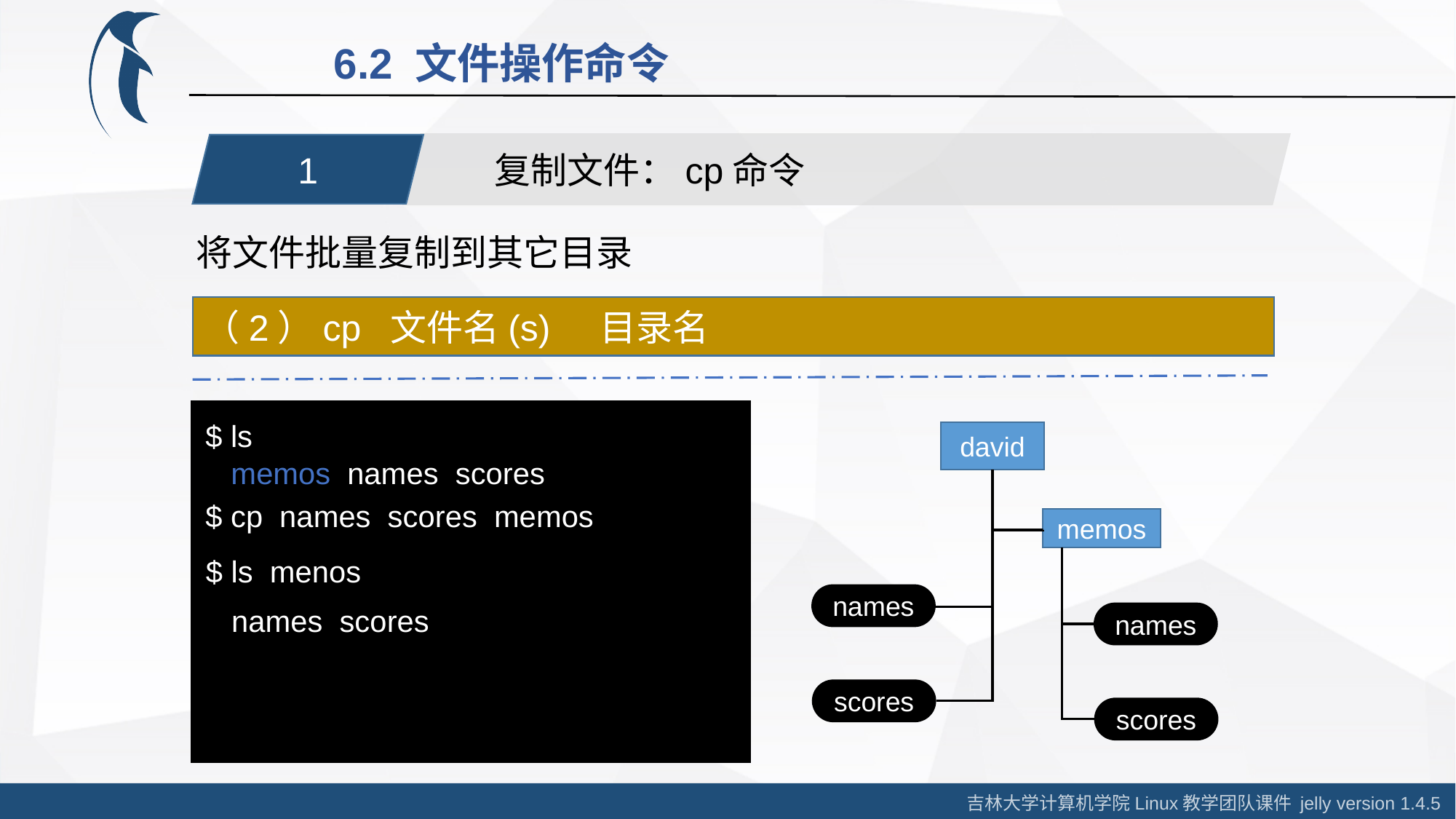

6.2 文件操作命令
复制文件：cp命令
1
将文件批量复制到其它目录
（2）cp  文件名(s)    目录名

$ ls
david
memos
names
scores
   memos  names  scores
$ cp  names  scores  memos
names
scores
$ ls  menos
   names  scores